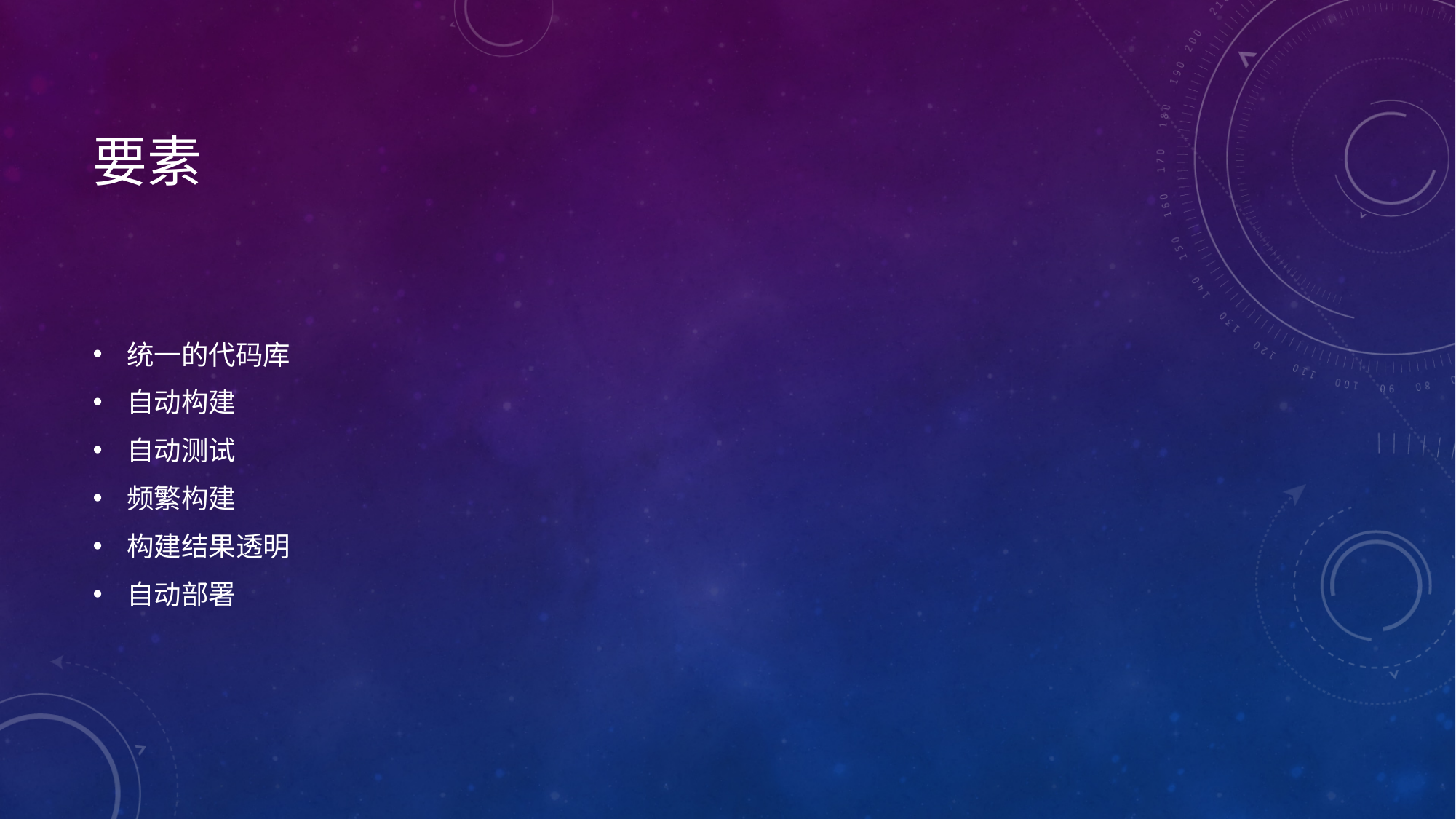

# 要素
统一的代码库
自动构建
自动测试
频繁构建
构建结果透明
自动部署